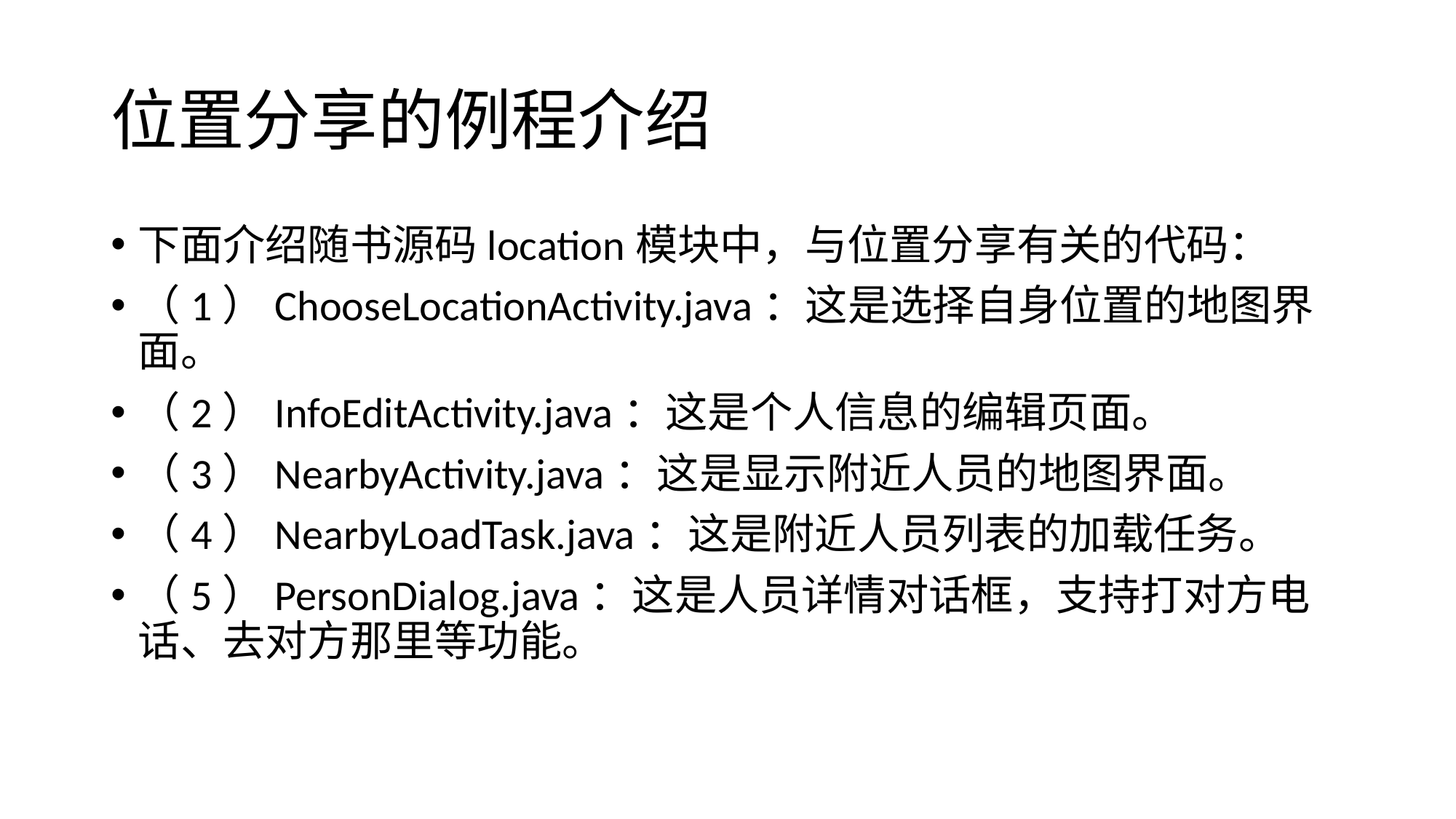

# 位置分享的例程介绍
下面介绍随书源码location模块中，与位置分享有关的代码：
（1）ChooseLocationActivity.java：这是选择自身位置的地图界面。
（2）InfoEditActivity.java：这是个人信息的编辑页面。
（3）NearbyActivity.java：这是显示附近人员的地图界面。
（4）NearbyLoadTask.java：这是附近人员列表的加载任务。
（5）PersonDialog.java：这是人员详情对话框，支持打对方电话、去对方那里等功能。